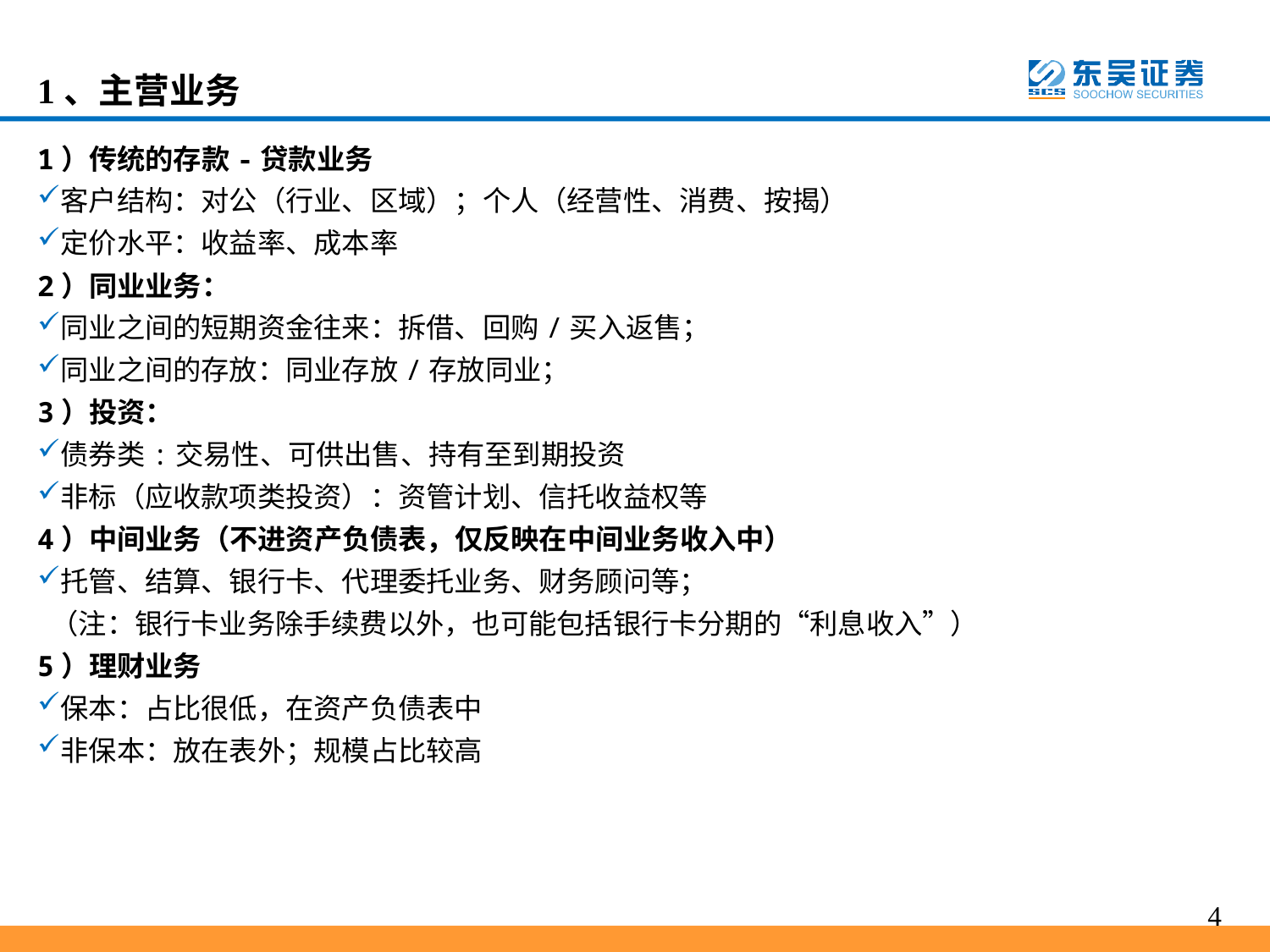

1、主营业务
1）传统的存款-贷款业务
客户结构：对公（行业、区域）；个人（经营性、消费、按揭）
定价水平：收益率、成本率
2）同业业务：
同业之间的短期资金往来：拆借、回购/买入返售；
同业之间的存放：同业存放/存放同业；
3）投资：
债券类:交易性、可供出售、持有至到期投资
非标（应收款项类投资）：资管计划、信托收益权等
4）中间业务（不进资产负债表，仅反映在中间业务收入中）
托管、结算、银行卡、代理委托业务、财务顾问等；
 （注：银行卡业务除手续费以外，也可能包括银行卡分期的“利息收入”）
5）理财业务
保本：占比很低，在资产负债表中
非保本：放在表外；规模占比较高

4